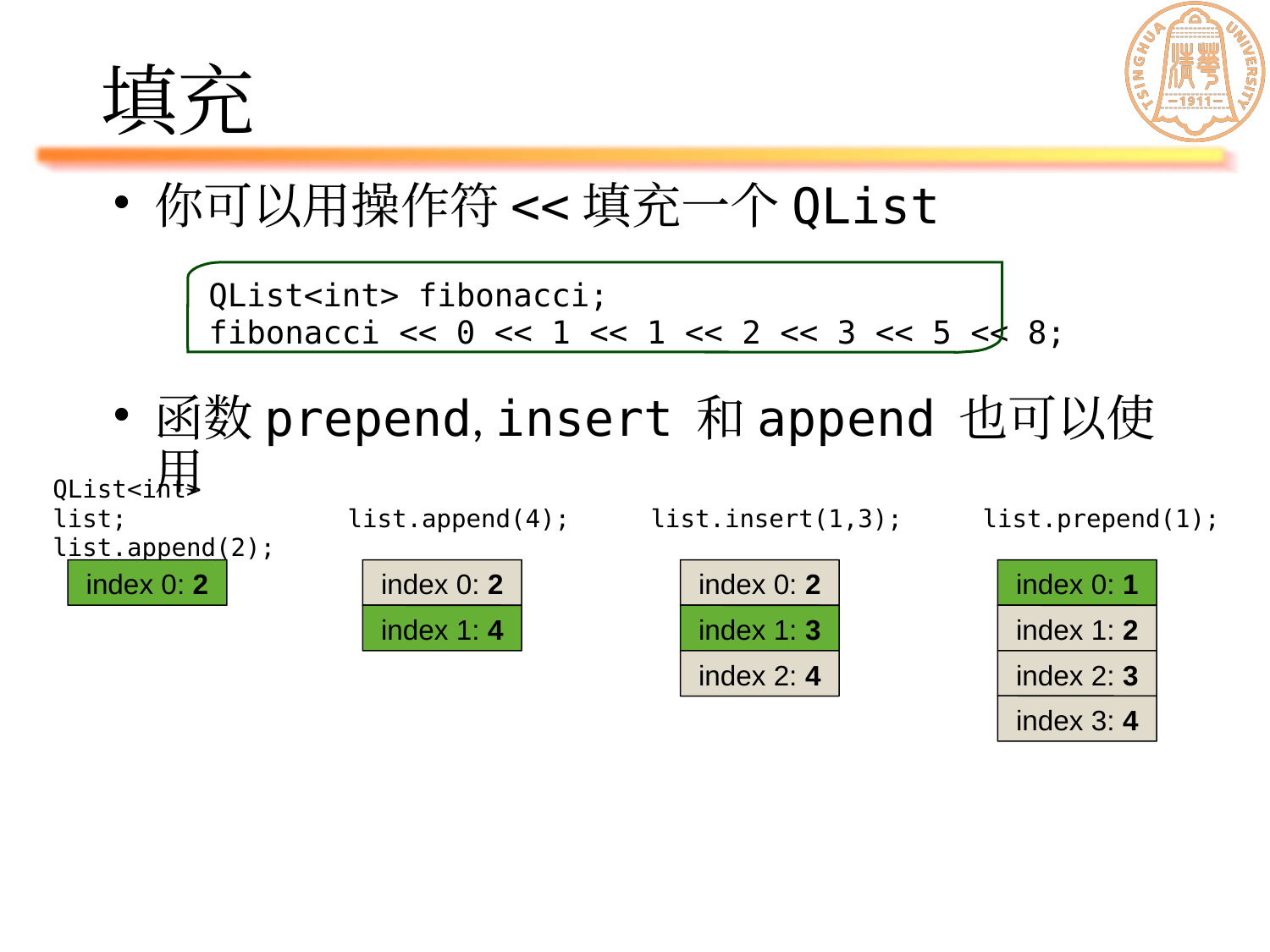

# 填充
你可以用操作符<<填充一个QList

函数prepend, insert 和append 也可以使用

QList<int> fibonacci;
fibonacci << 0 << 1 << 1 << 2 << 3 << 5 << 8;
QList<int> list;
list.append(2);

list.append(4);

list.insert(1,3);

list.prepend(1);
index 0: 2
index 0: 2
index 0: 2
index 0: 1
index 1: 4
index 1: 3
index 1: 2
index 2: 4
index 2: 3
index 3: 4